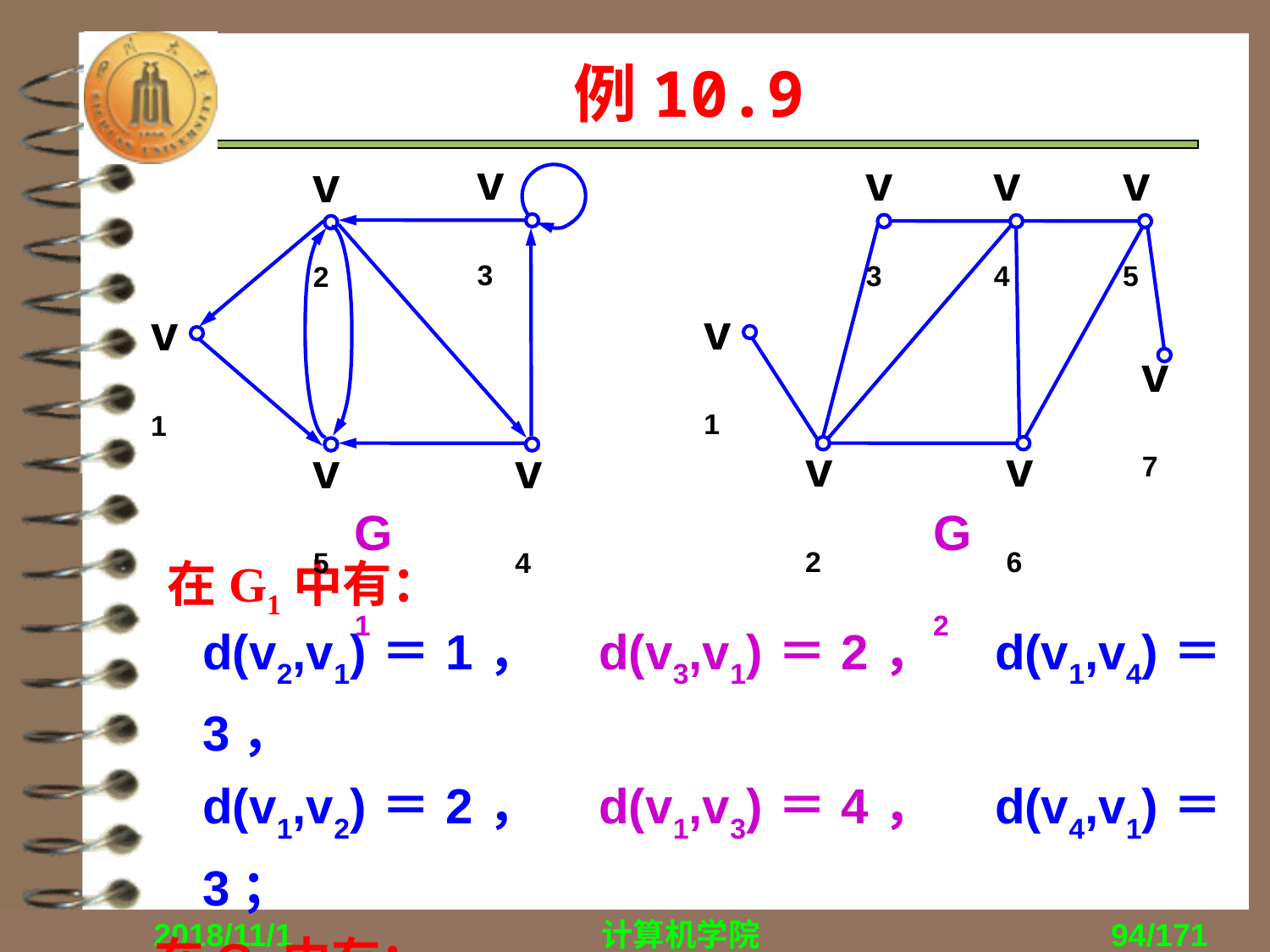

# 例10.9
v3
v2

v1

v5
v4

G1
v3
v4
v5

v1

v7

v2
v6

G2
在G1中有：
	d(v2,v1)＝1，	d(v3,v1)＝2，	d(v1,v4)＝3，
	d(v1,v2)＝2，	d(v1,v3)＝4，	d(v4,v1)＝3；
在G2中有：
	d(v1,v3)＝2，	d(v3,v7)＝3，	d(v1,v7)＝4。
2018/11/1
计算机学院
94/171